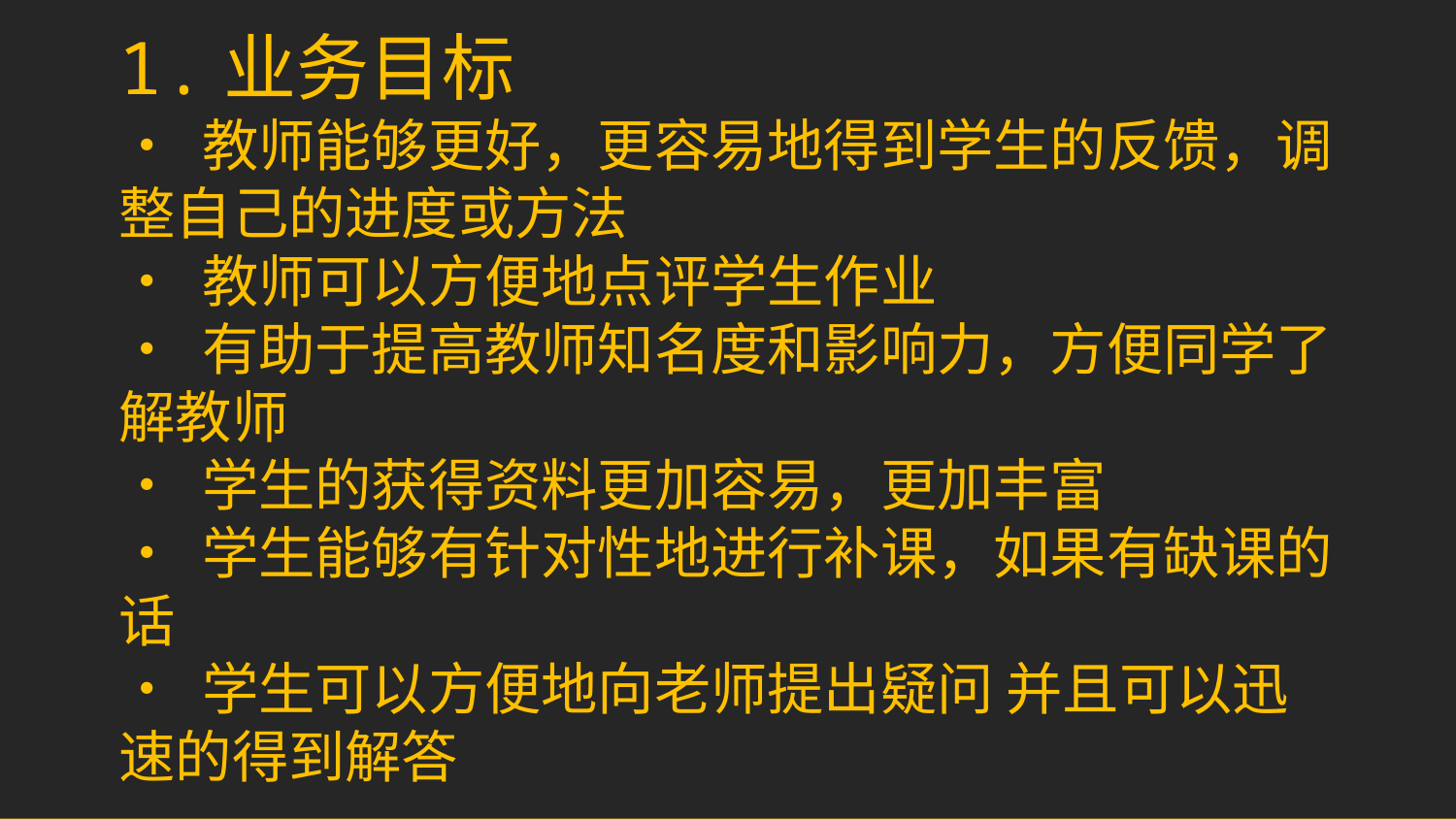

1.业务目标
• 教师能够更好，更容易地得到学生的反馈，调整自己的进度或方法
• 教师可以方便地点评学生作业
• 有助于提高教师知名度和影响力，方便同学了解教师
• 学生的获得资料更加容易，更加丰富
• 学生能够有针对性地进行补课，如果有缺课的话
• 学生可以方便地向老师提出疑问 并且可以迅速的得到解答